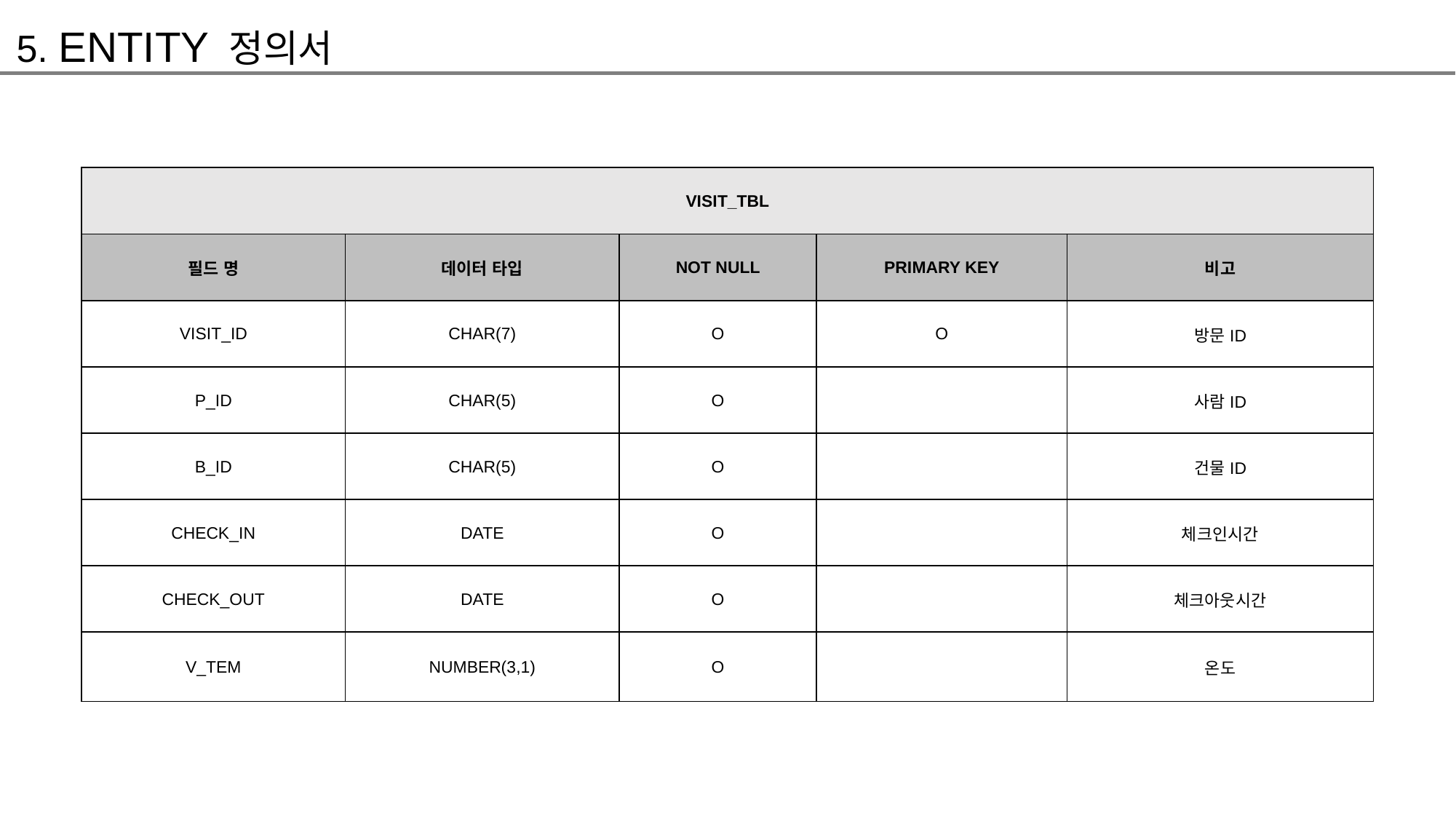

5. ENTITY 정의서
| VISIT\_TBL |  |  |  |  |
| --- | --- | --- | --- | --- |
| 필드 명 | 데이터 타입 | NOT NULL | PRIMARY KEY | 비고 |
| VISIT\_ID | CHAR(7) | O | O | 방문ID |
| P\_ID | CHAR(5) | O |  | 사람ID |
| B\_ID | CHAR(5) | O |  | 건물ID |
| CHECK\_IN | DATE | O |  | 체크인시간 |
| CHECK\_OUT | DATE | O |  | 체크아웃시간 |
| V\_TEM | NUMBER(3,1) | O |  | 온도 |